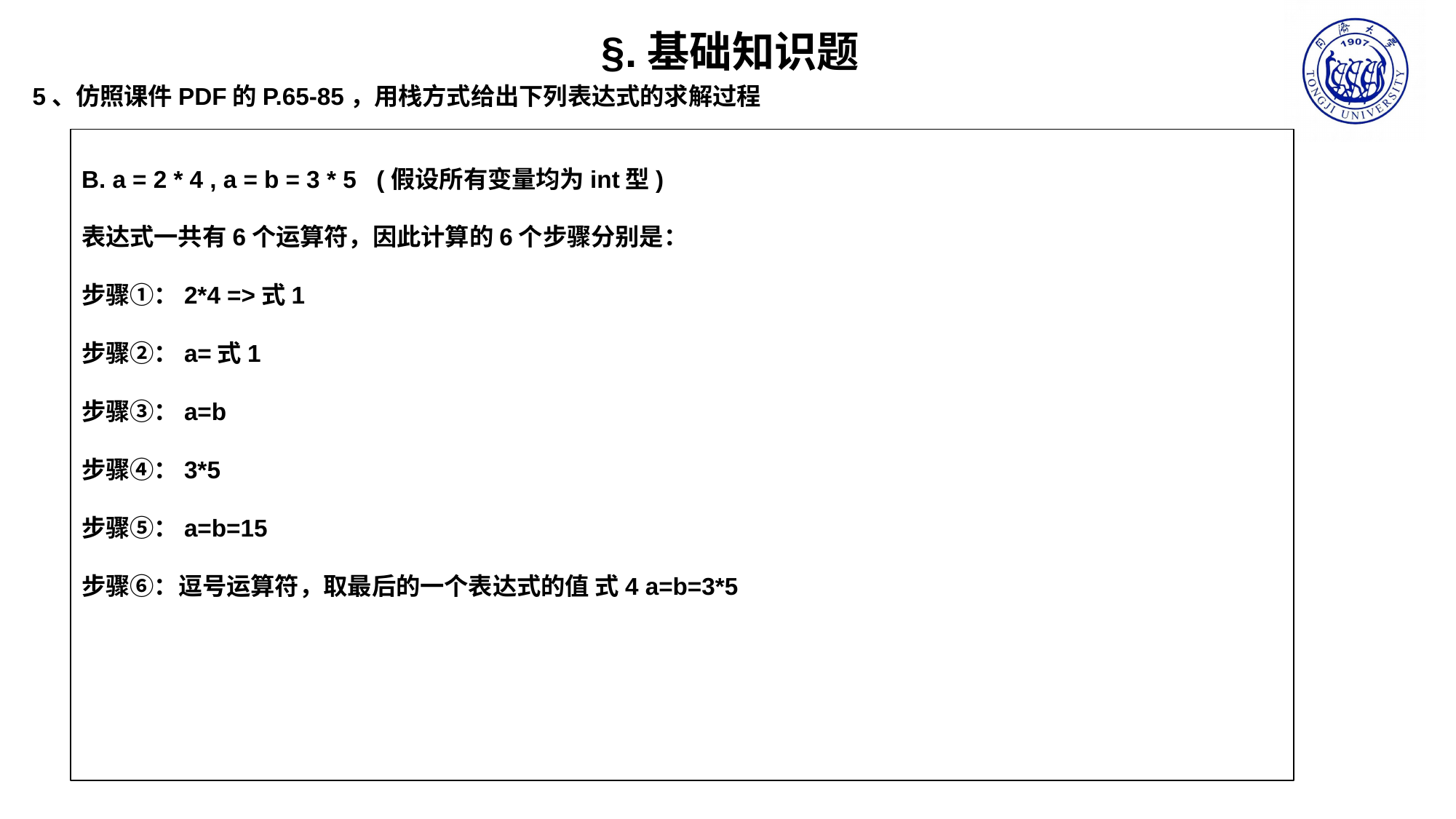

§.基础知识题
5、仿照课件PDF的P.65-85，用栈方式给出下列表达式的求解过程

B. a = 2 * 4 , a = b = 3 * 5   (假设所有变量均为int型)

表达式一共有6个运算符，因此计算的6个步骤分别是：

步骤①：2*4 =>式1

步骤②：a=式1

步骤③：a=b

步骤④：3*5

步骤⑤：a=b=15

步骤⑥：逗号运算符，取最后的一个表达式的值 式4 a=b=3*5